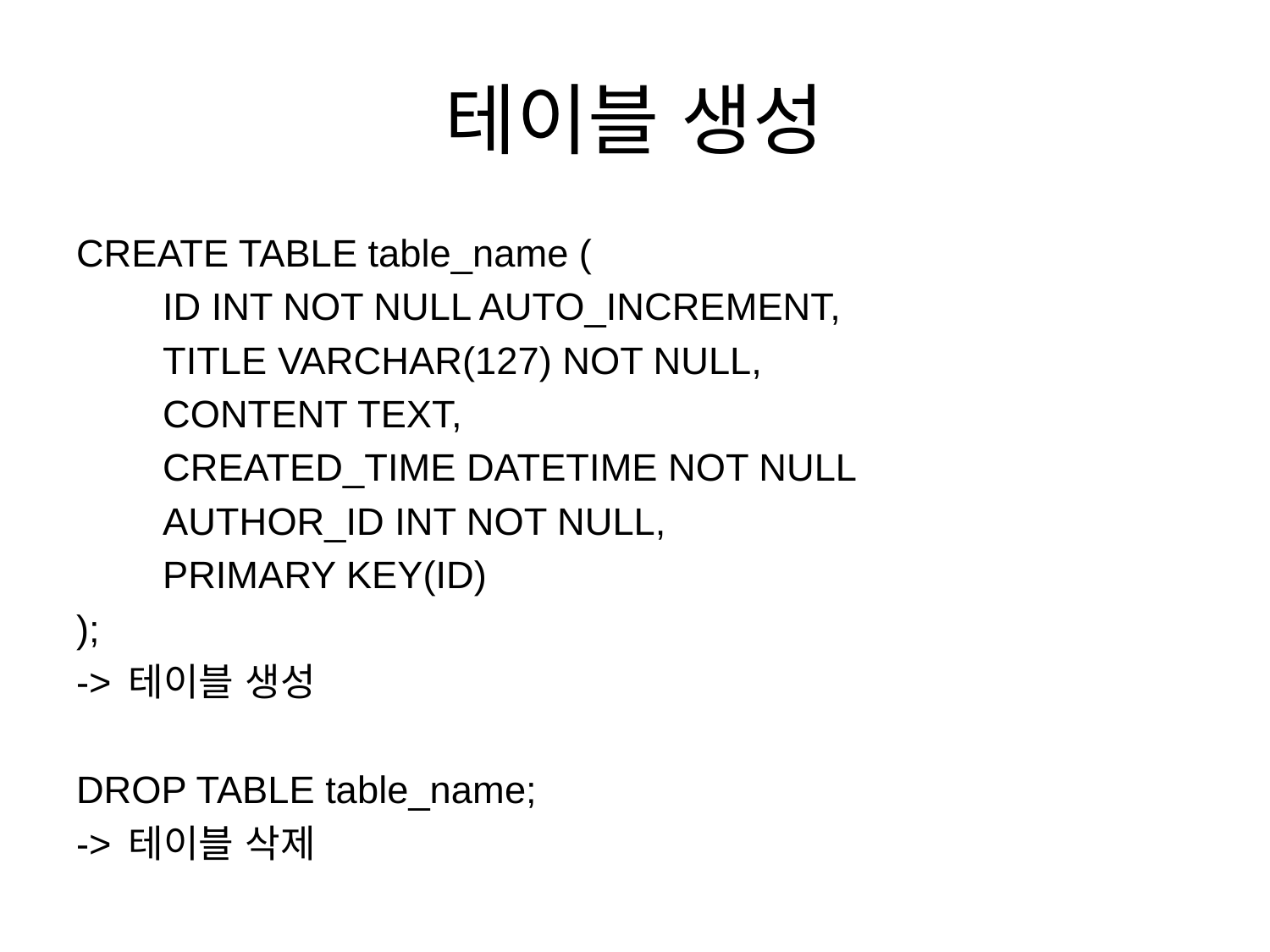

# 테이블 생성
CREATE TABLE table_name (
	ID INT NOT NULL AUTO_INCREMENT,
	TITLE VARCHAR(127) NOT NULL,
	CONTENT TEXT,
	CREATED_TIME DATETIME NOT NULL
	AUTHOR_ID INT NOT NULL,
	PRIMARY KEY(ID)
);
-> 테이블 생성

DROP TABLE table_name;
-> 테이블 삭제